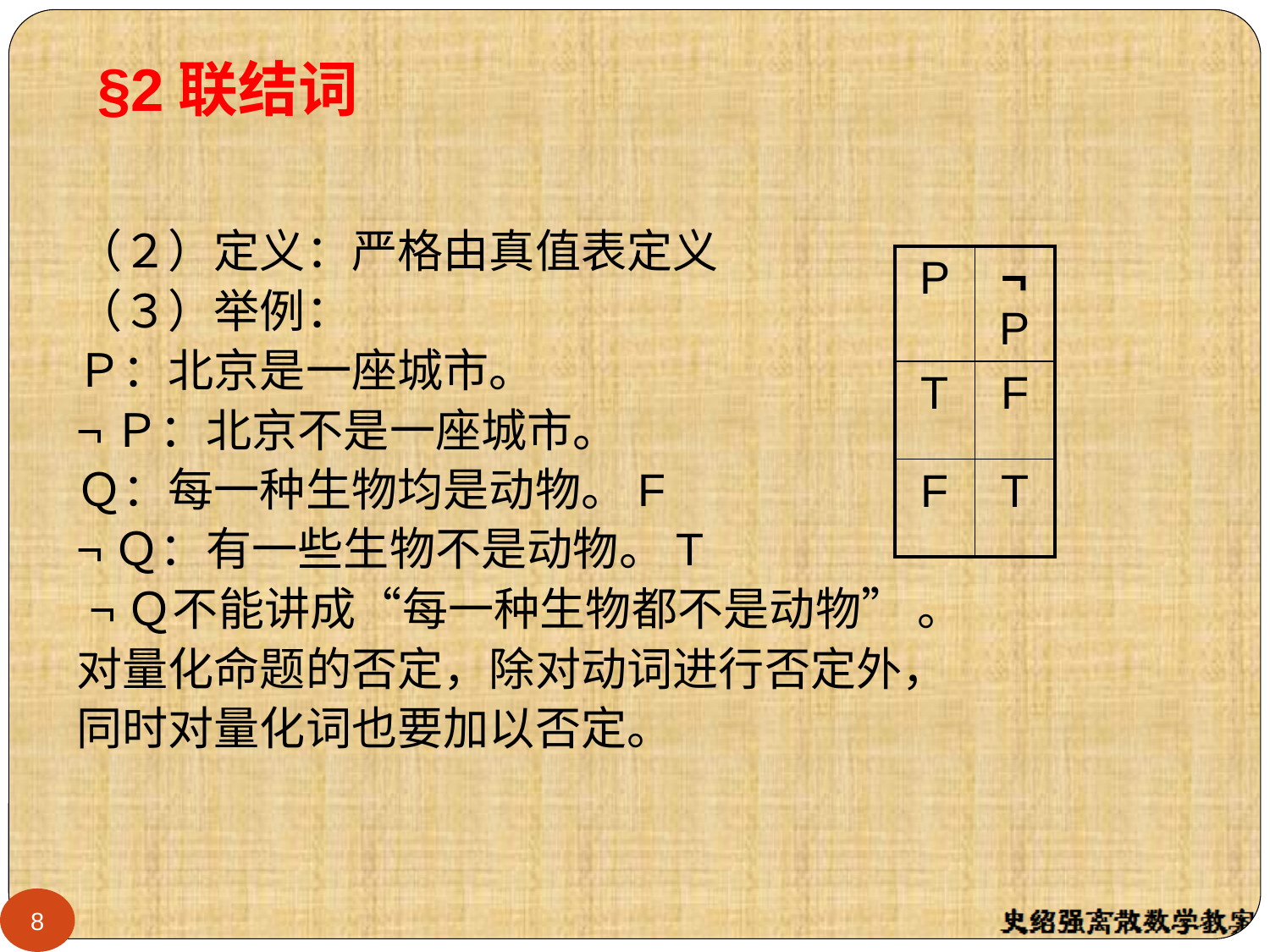

§2联结词
（２）定义：严格由真值表定义
（３）举例：
Ｐ：北京是一座城市。
¬Ｐ：北京不是一座城市。
Ｑ：每一种生物均是动物。F
¬Ｑ：有一些生物不是动物。T
 ¬Ｑ不能讲成“每一种生物都不是动物” 。
对量化命题的否定，除对动词进行否定外，
同时对量化词也要加以否定。
| P | ¬P |
| --- | --- |
| T | F |
| F | T |

8